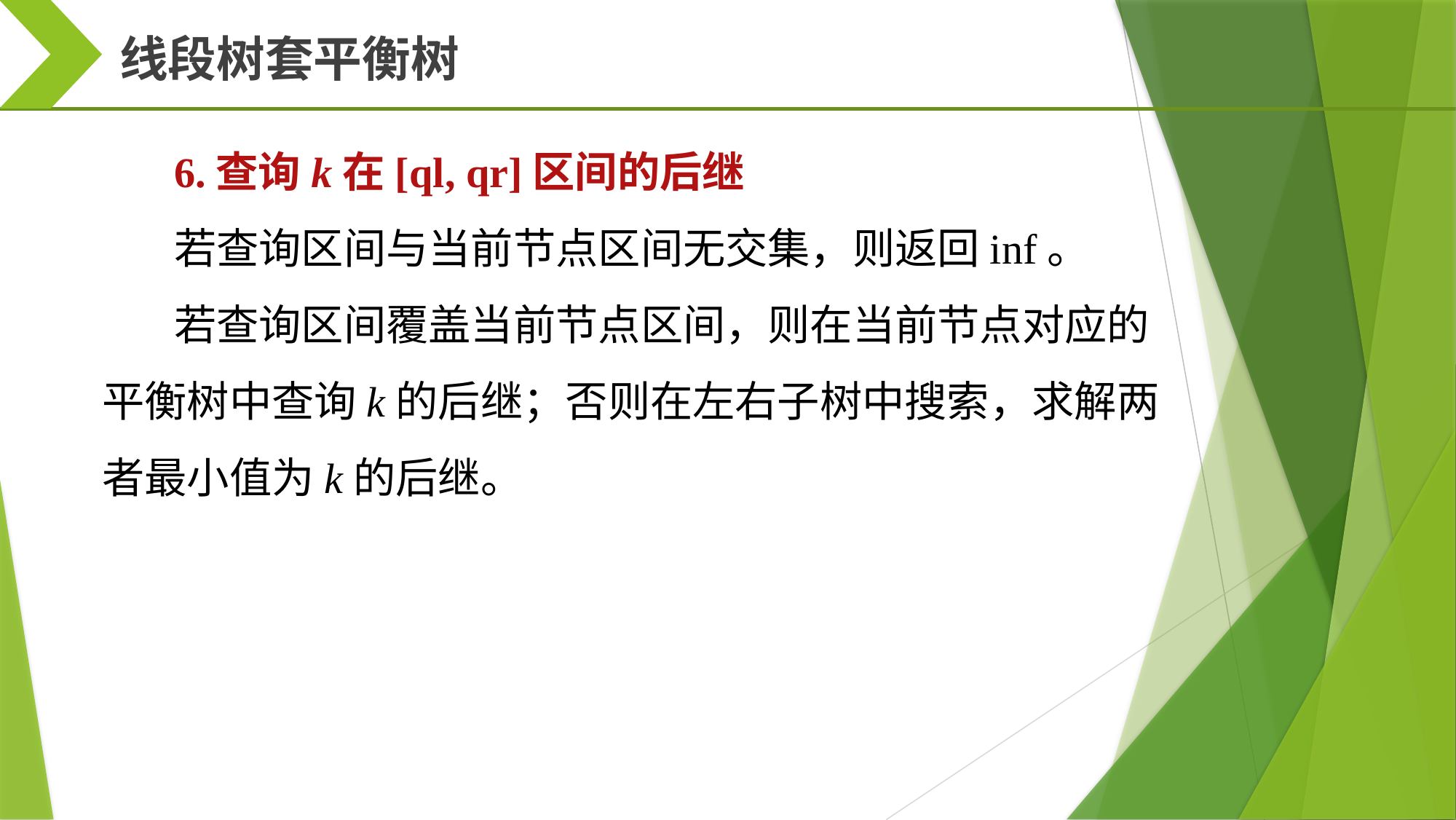

线段树套平衡树
6.查询k在[ql, qr]区间的后继
若查询区间与当前节点区间无交集，则返回inf。
若查询区间覆盖当前节点区间，则在当前节点对应的平衡树中查询k的后继；否则在左右子树中搜索，求解两者最小值为k的后继。